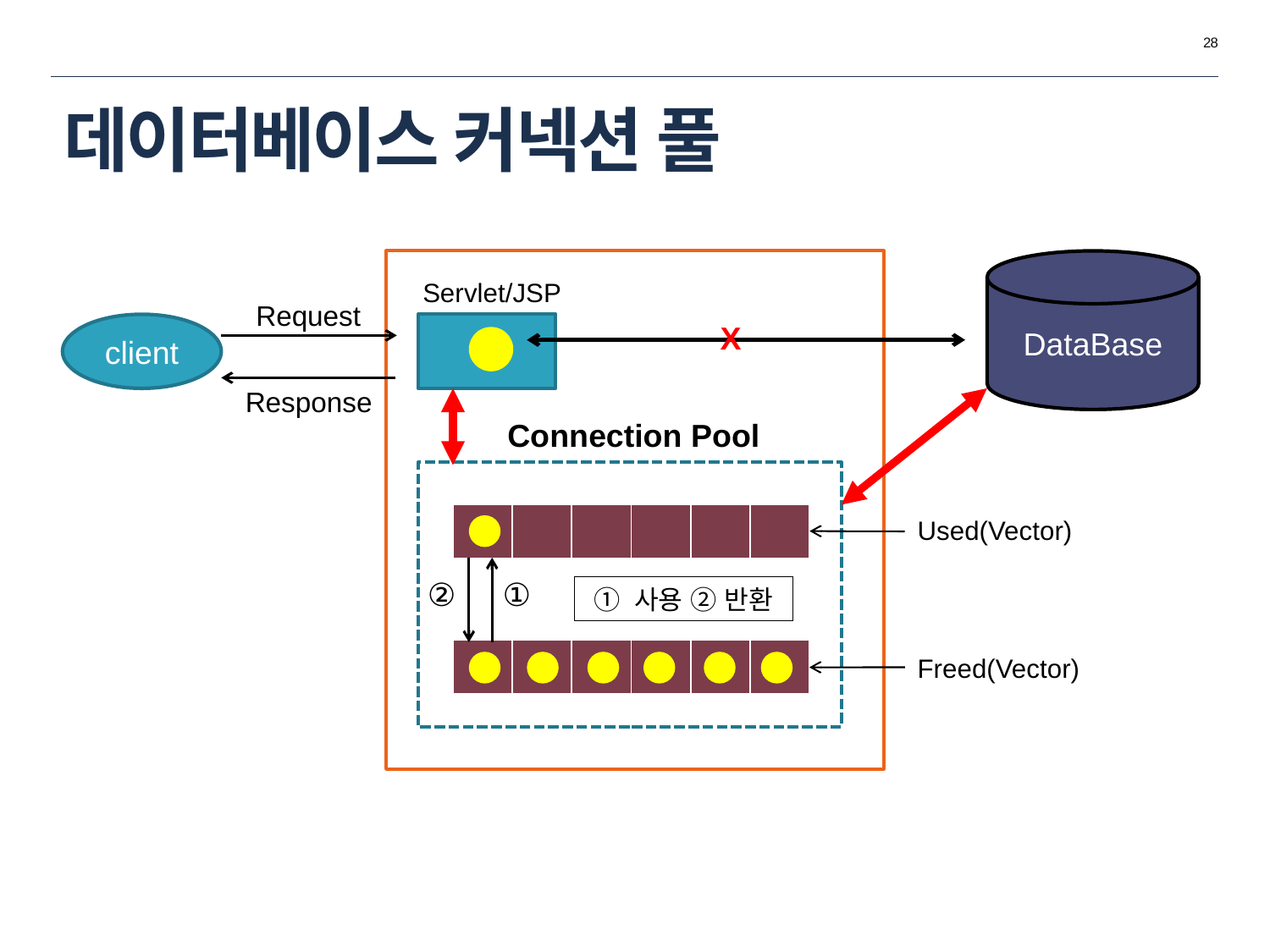

28
# 데이터베이스 커넥션 풀
DataBase

Servlet/JSP
Request
X
client

Response
Connection Pool

|  |  |  |  |  |  |
| --- | --- | --- | --- | --- | --- |
Used(Vector)

②
①
① 사용 ② 반환
|  |  |  |  |  |  |
| --- | --- | --- | --- | --- | --- |
Freed(Vector)